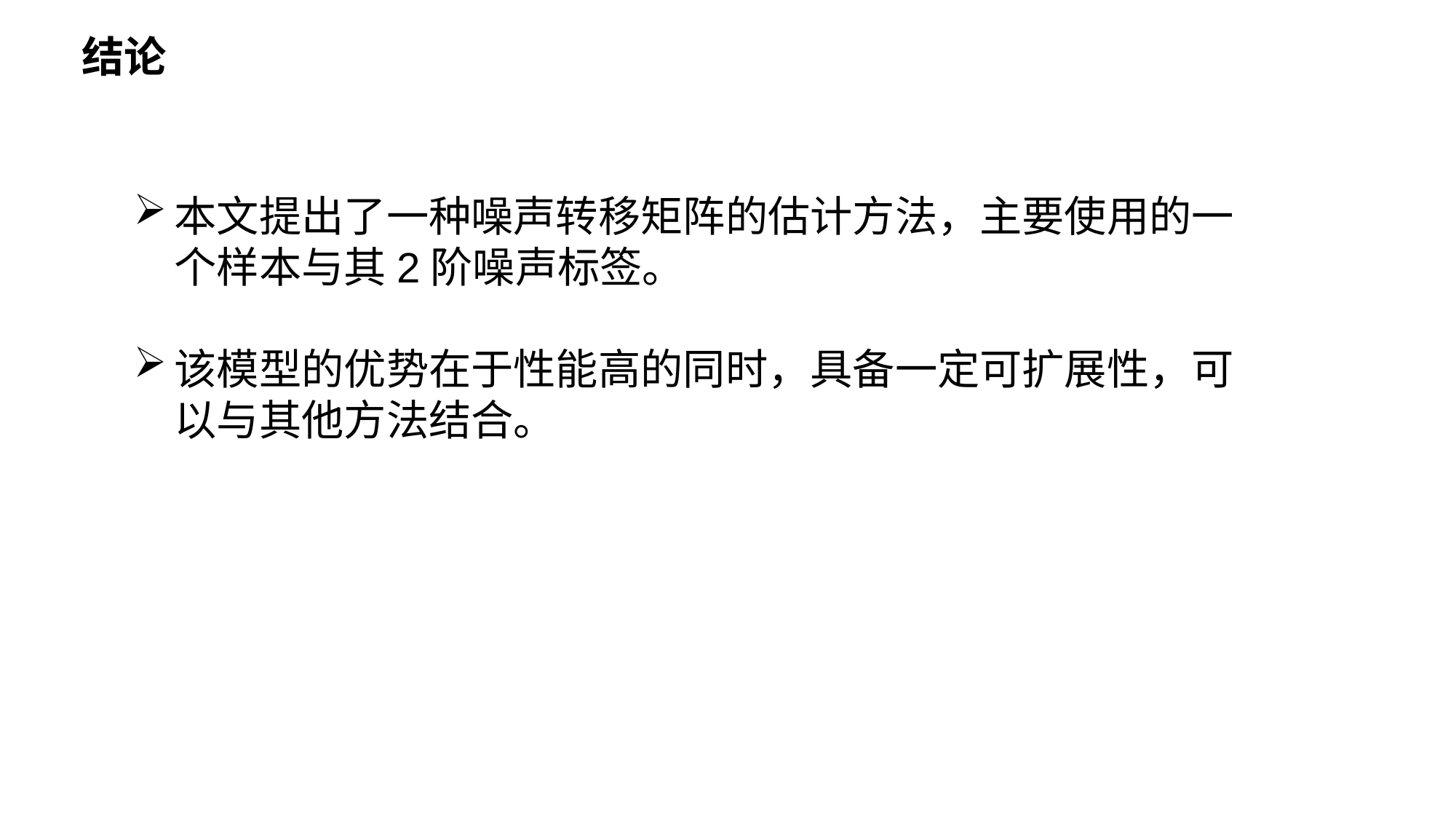

结论
本文提出了一种噪声转移矩阵的估计方法，主要使用的一个样本与其2阶噪声标签。

该模型的优势在于性能高的同时，具备一定可扩展性，可以与其他方法结合。